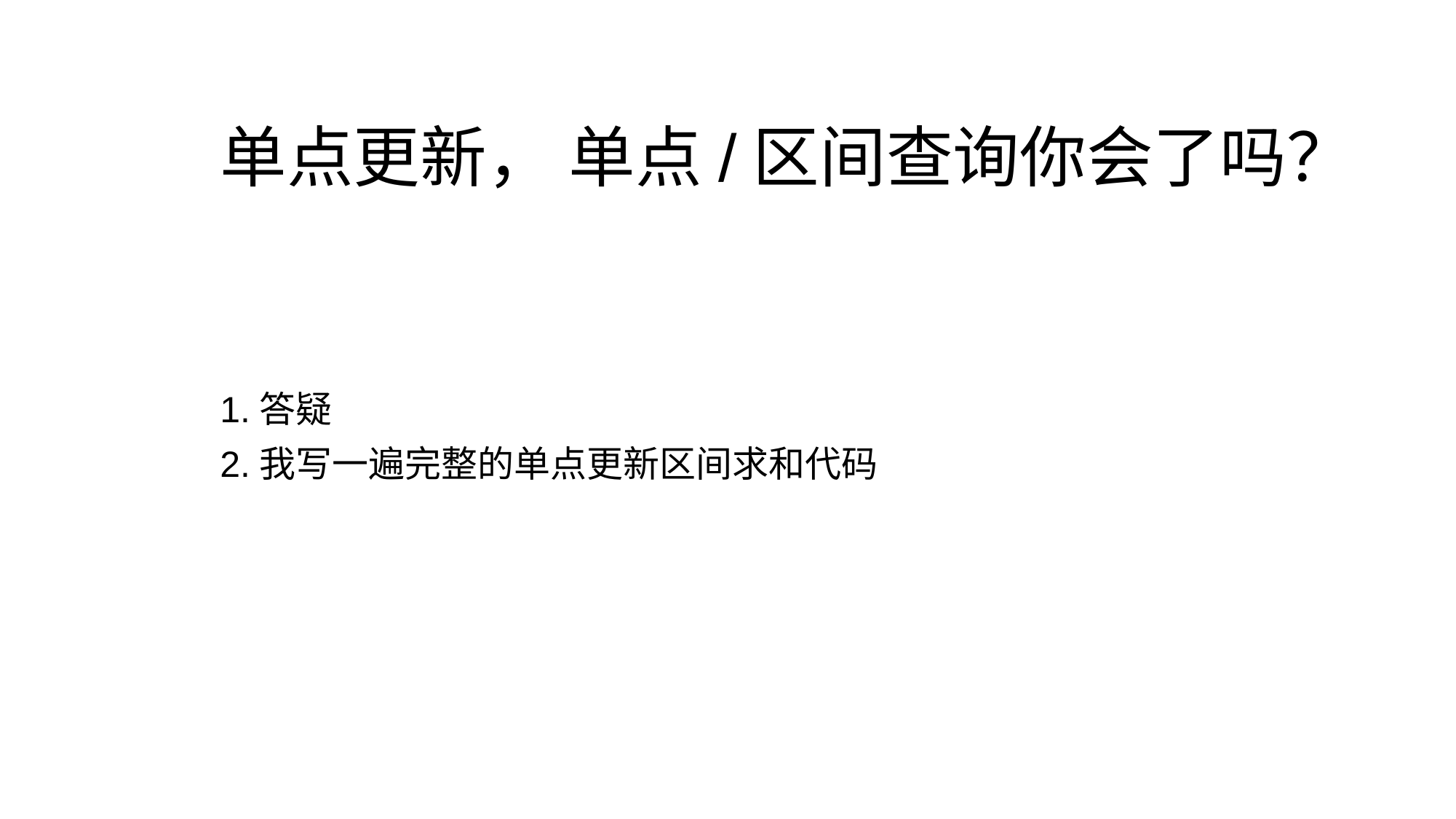

# 单点更新， 单点/区间查询你会了吗？

	1.答疑
	2.我写一遍完整的单点更新区间求和代码